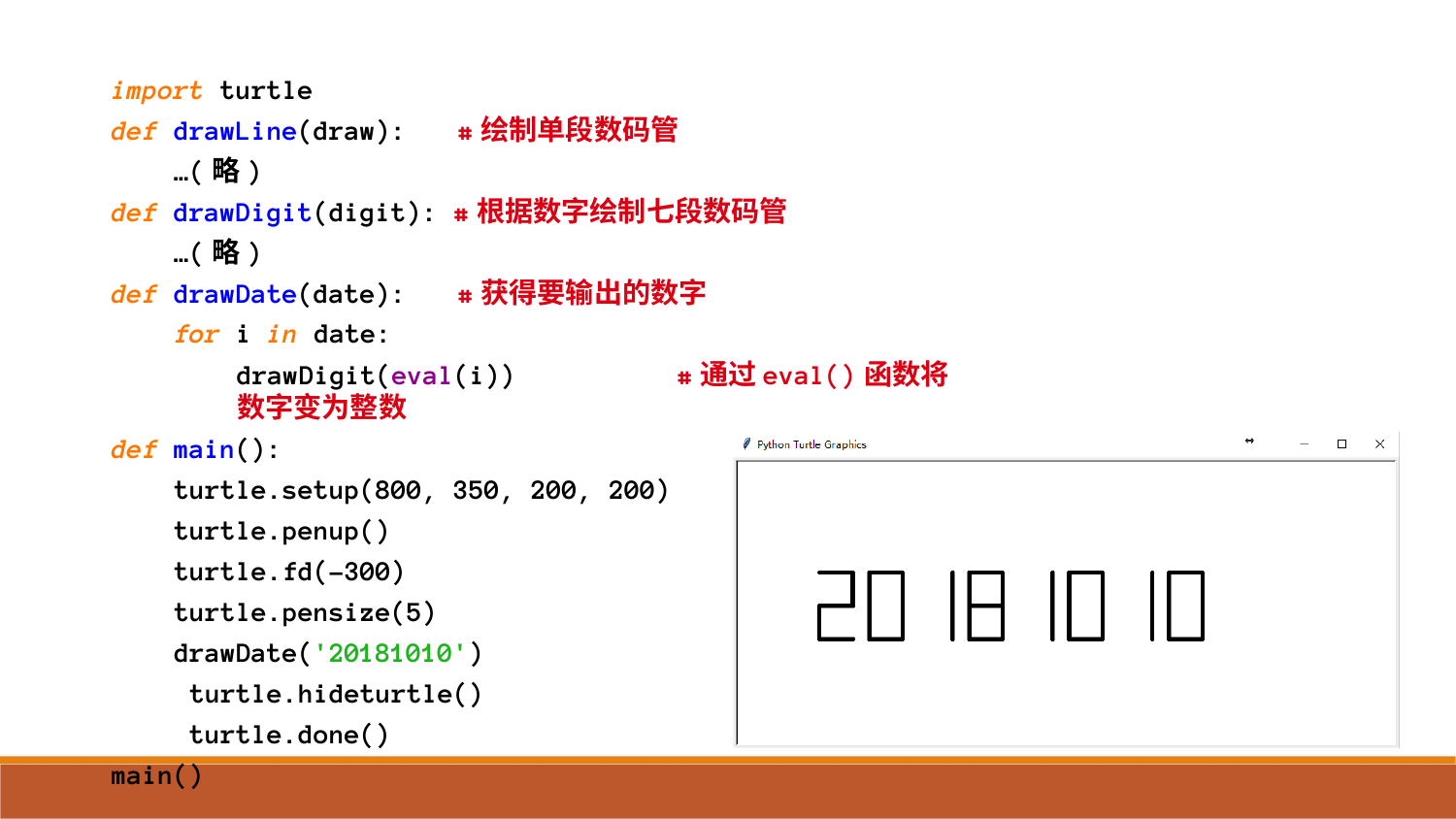

import turtle
def drawLine(draw):	#绘制单段数码管
…(略)
def drawDigit(digit): #根据数字绘制七段数码管
…(略)
def drawDate(date):	#获得要输出的数字
for i in date:
drawDigit(eval(i))	#通过eval()函数将数字变为整数
def main():
turtle.setup(800, 350, 200, 200)
turtle.penup()  turtle.fd(-300)  turtle.pensize(5)  drawDate('20181010')  turtle.hideturtle()  turtle.done()
main()